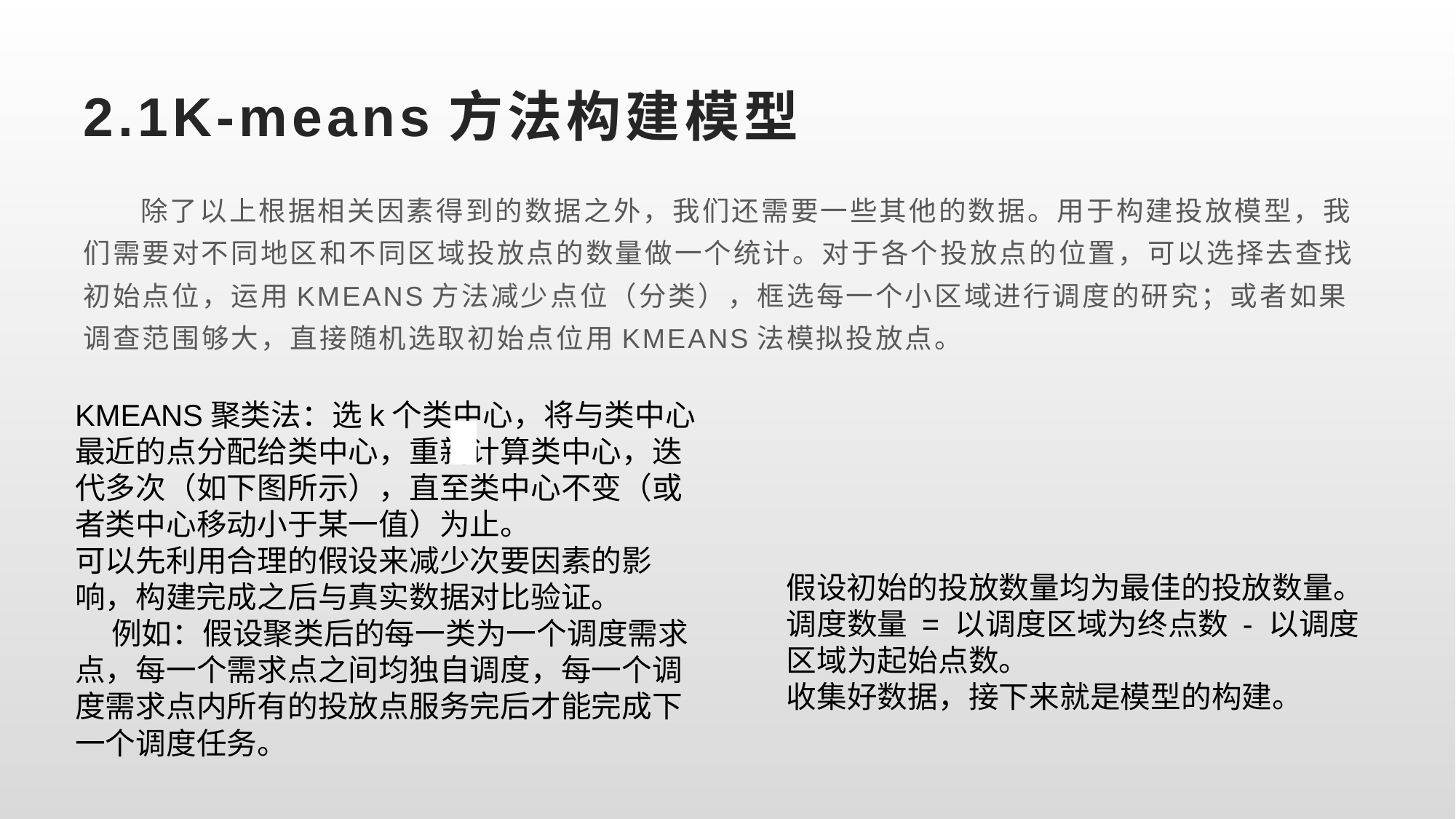

# 2.1K-means方法构建模型
      除了以上根据相关因素得到的数据之外，我们还需要一些其他的数据。用于构建投放模型，我们需要对不同地区和不同区域投放点的数量做一个统计。对于各个投放点的位置，可以选择去查找初始点位，运用KMEANS方法减少点位（分类），框选每一个小区域进行调度的研究；或者如果调查范围够大，直接随机选取初始点位用KMEANS法模拟投放点。

KMEANS聚类法：选k个类中心，将与类中心最近的点分配给类中心，重新计算类中心，迭代多次（如下图所示），直至类中心不变（或者类中心移动小于某一值）为止。可以先利用合理的假设来减少次要因素的影响，构建完成之后与真实数据对比验证。例如：假设聚类后的每一类为一个调度需求点，每一个需求点之间均独自调度，每一个调度需求点内所有的投放点服务完后才能完成下一个调度任务。
|  |  |
| --- | --- |
|  |  |
假设初始的投放数量均为最佳的投放数量。调度数量 = 以调度区域为终点数 - 以调度区域为起始点数。收集好数据，接下来就是模型的构建。